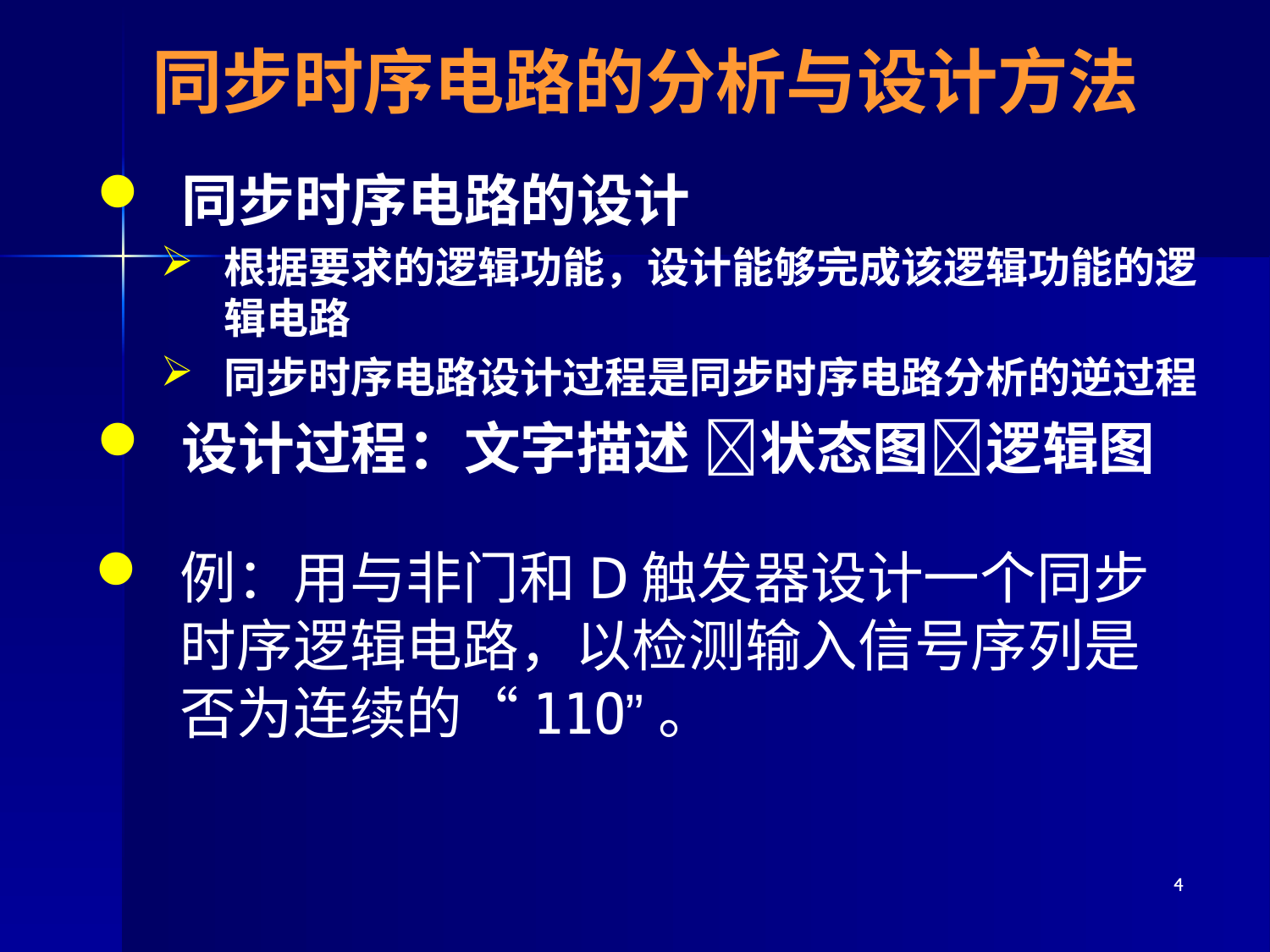

# 同步时序电路的分析与设计方法
同步时序电路的设计
根据要求的逻辑功能，设计能够完成该逻辑功能的逻辑电路
同步时序电路设计过程是同步时序电路分析的逆过程
设计过程：文字描述 →状态图→逻辑图
例：用与非门和D触发器设计一个同步时序逻辑电路，以检测输入信号序列是否为连续的“110”。
4